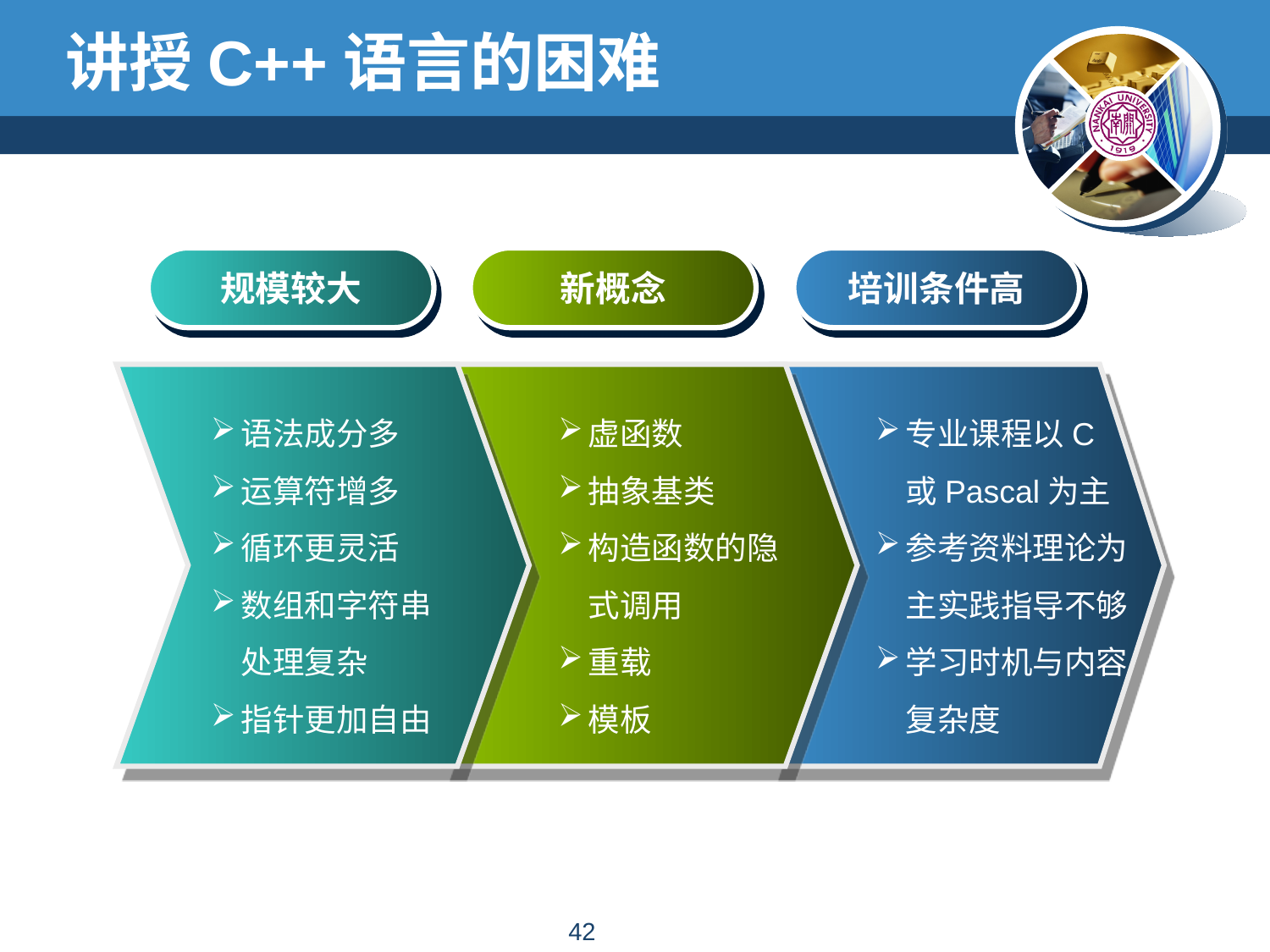

# 讲授C++语言的困难
规模较大
新概念
培训条件高

语法成分多
运算符增多
循环更灵活
数组和字符串处理复杂
指针更加自由
虚函数
抽象基类
构造函数的隐式调用
重载
模板
专业课程以C或Pascal为主
参考资料理论为主实践指导不够
学习时机与内容复杂度
42